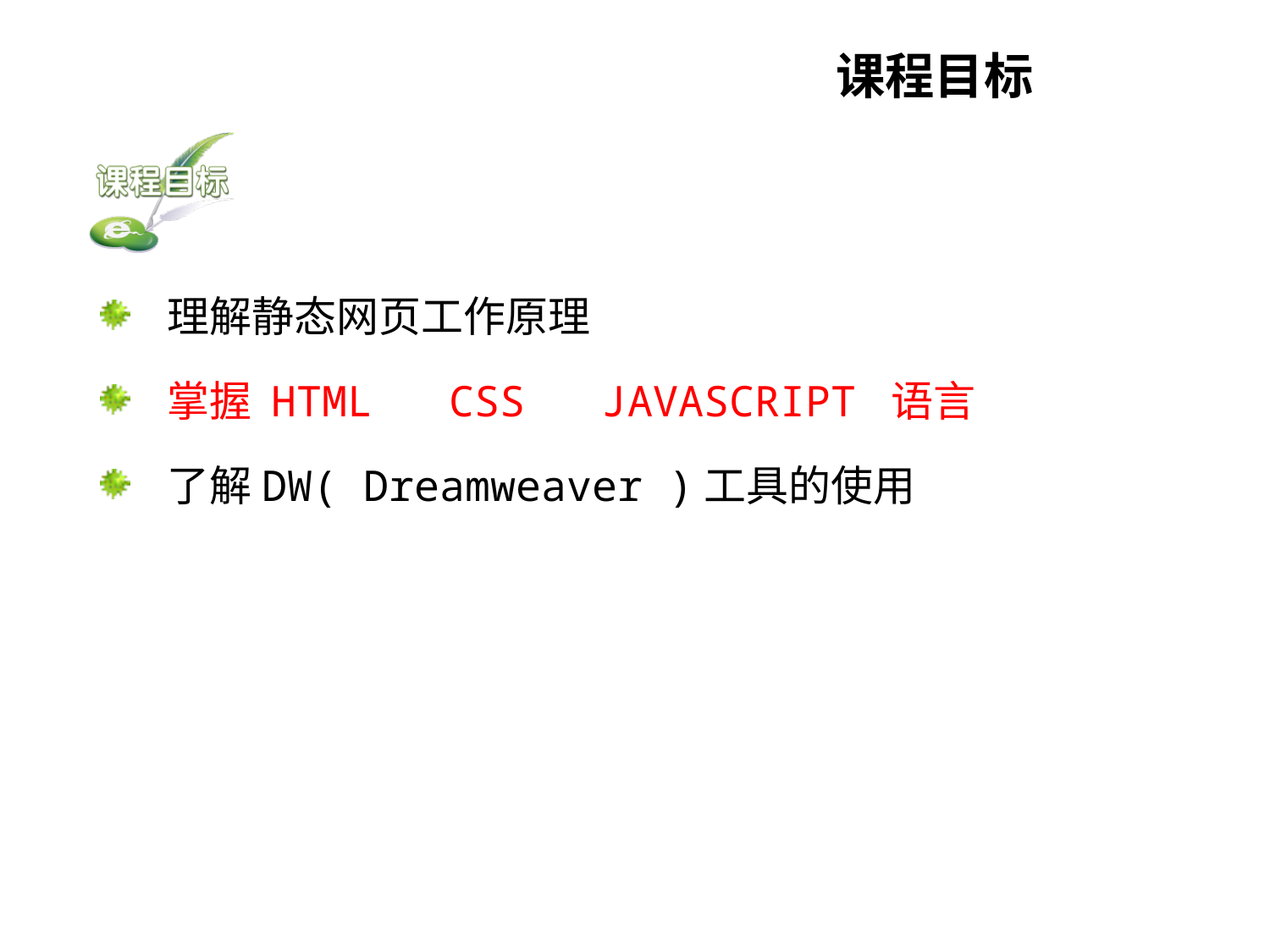

# 课程目标
 理解静态网页工作原理
 掌握 HTML   CSS   JAVASCRIPT 语言
 了解DW( Dreamweaver )工具的使用